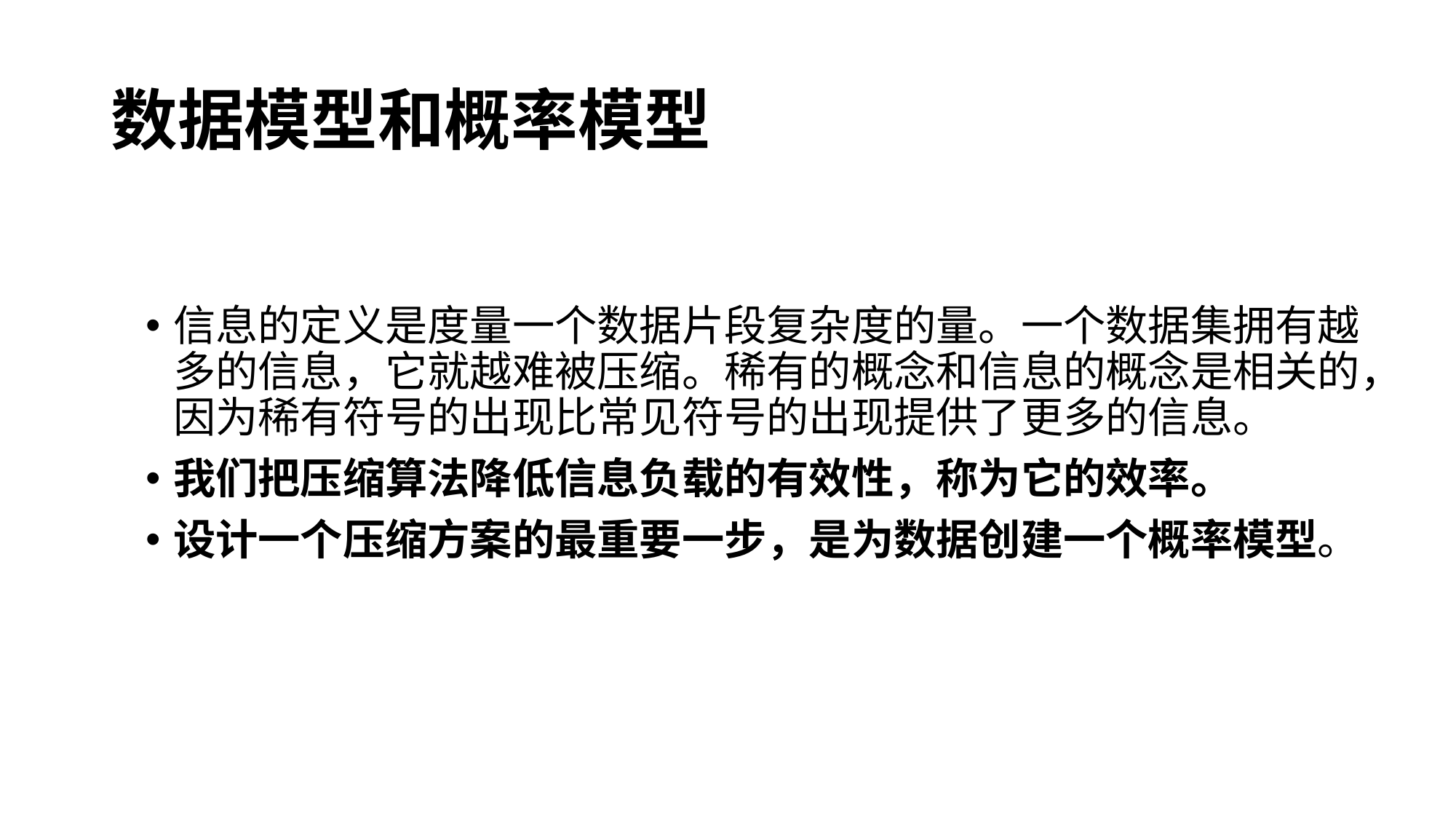

# 数据模型和概率模型
信息的定义是度量一个数据片段复杂度的量。一个数据集拥有越多的信息，它就越难被压缩。稀有的概念和信息的概念是相关的，因为稀有符号的出现比常见符号的出现提供了更多的信息。
我们把压缩算法降低信息负载的有效性，称为它的效率。
设计一个压缩方案的最重要一步，是为数据创建一个概率模型。